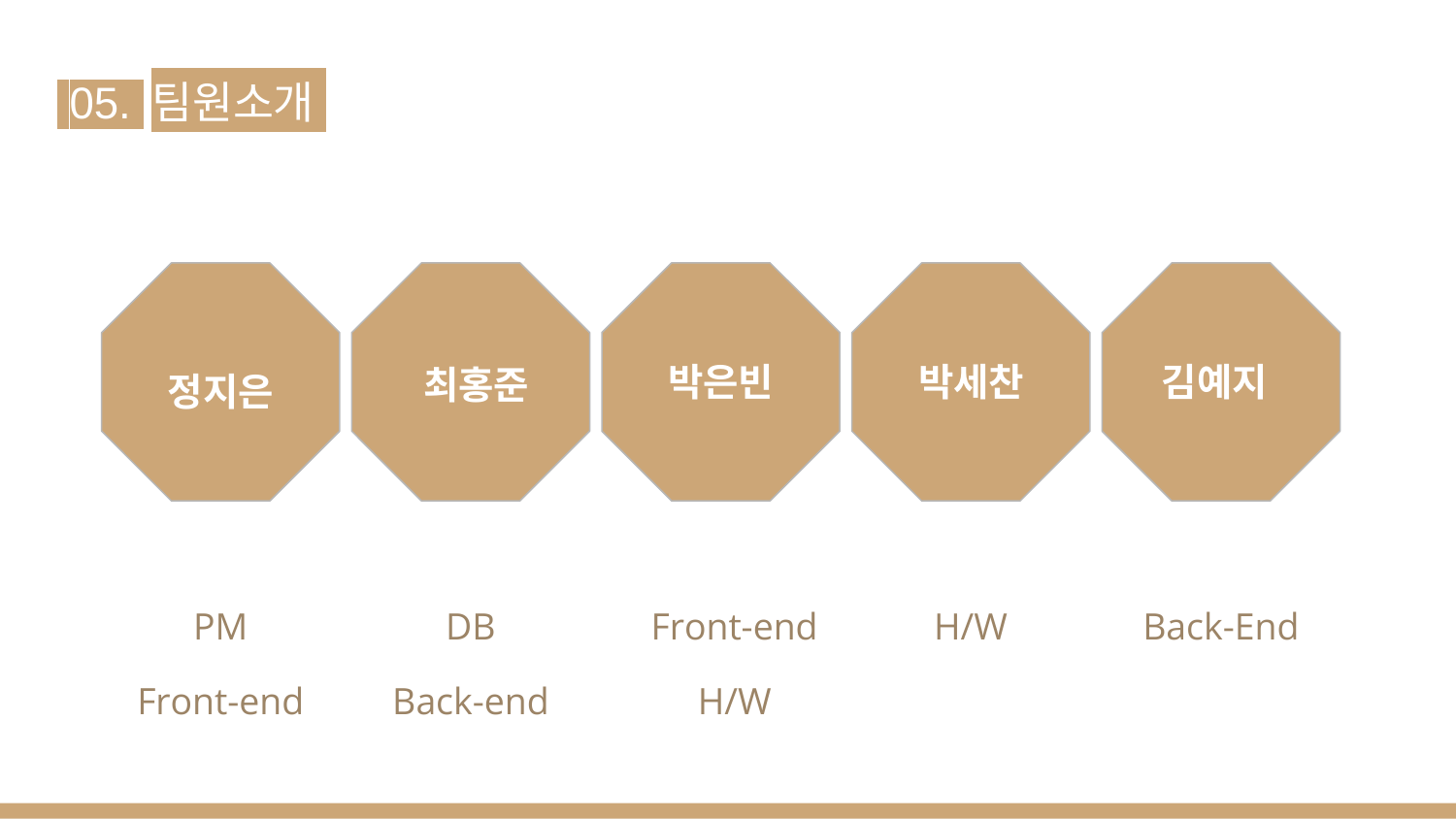

# 05. 팀원소개

김예지
박은빈
박세찬
최홍준
정지은
PM
Front-end
DB
Back-end
Front-end
H/W
H/W
Back-End